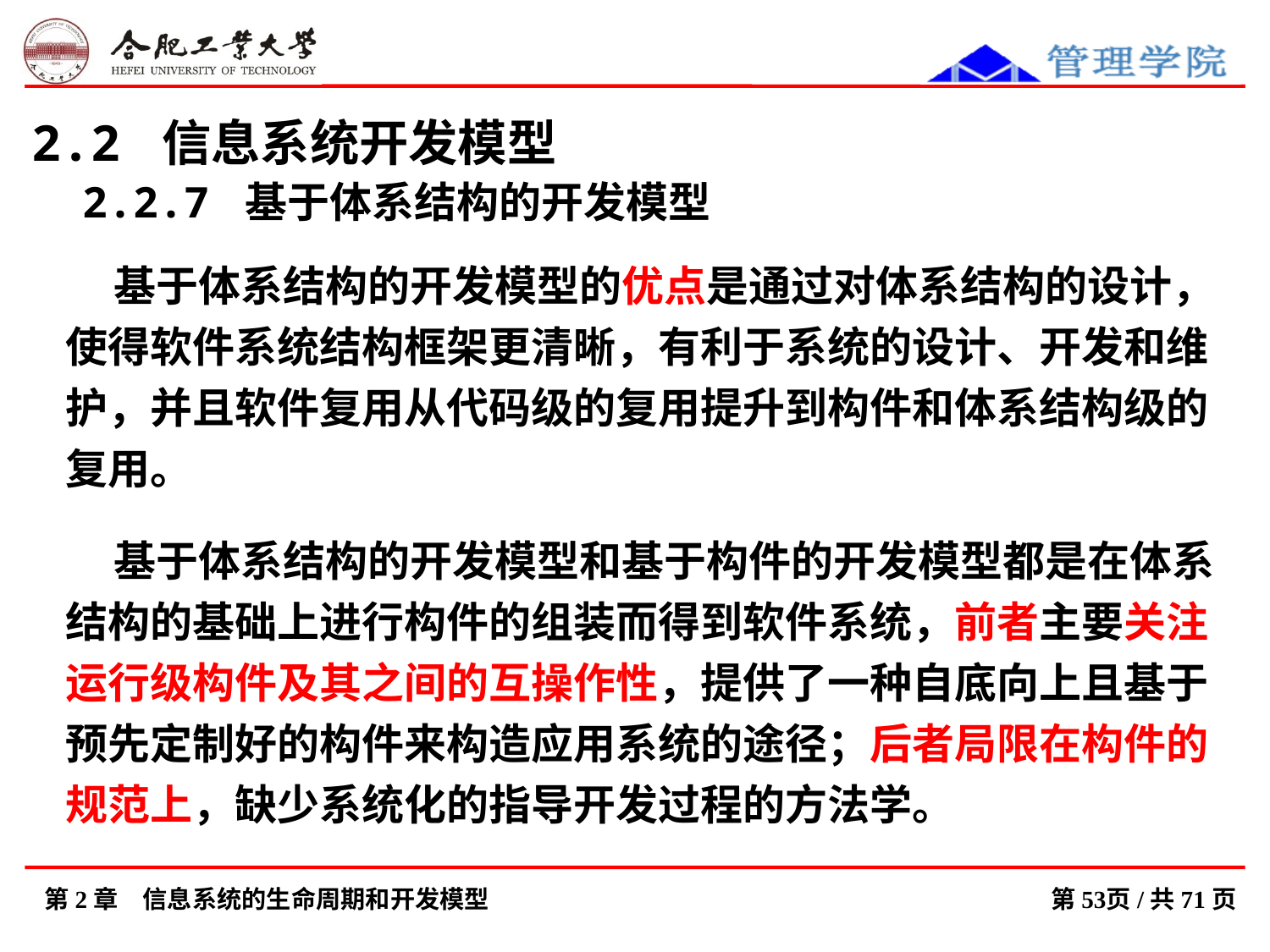

2.2 信息系统开发模型
  2.2.7 基于体系结构的开发模型
    基于体系结构的开发模型的优点是通过对体系结构的设计，使得软件系统结构框架更清晰，有利于系统的设计、开发和维护，并且软件复用从代码级的复用提升到构件和体系结构级的复用。
    基于体系结构的开发模型和基于构件的开发模型都是在体系结构的基础上进行构件的组装而得到软件系统，前者主要关注运行级构件及其之间的互操作性，提供了一种自底向上且基于预先定制好的构件来构造应用系统的途径；后者局限在构件的规范上，缺少系统化的指导开发过程的方法学。
第2章　信息系统的生命周期和开发模型